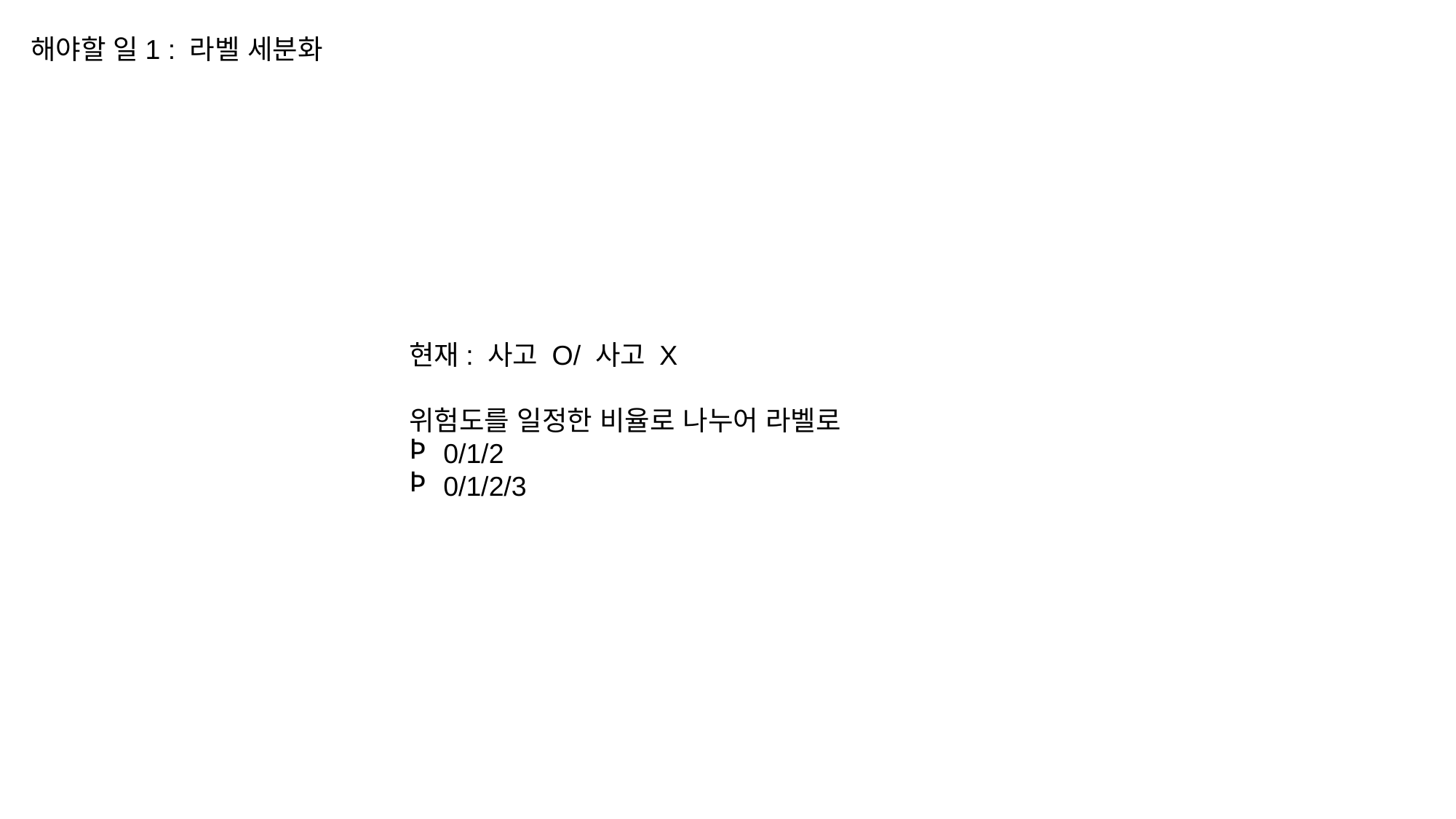

해야할 일1 : 라벨 세분화
현재: 사고 O/ 사고 X

위험도를 일정한 비율로 나누어 라벨로
0/1/2
0/1/2/3